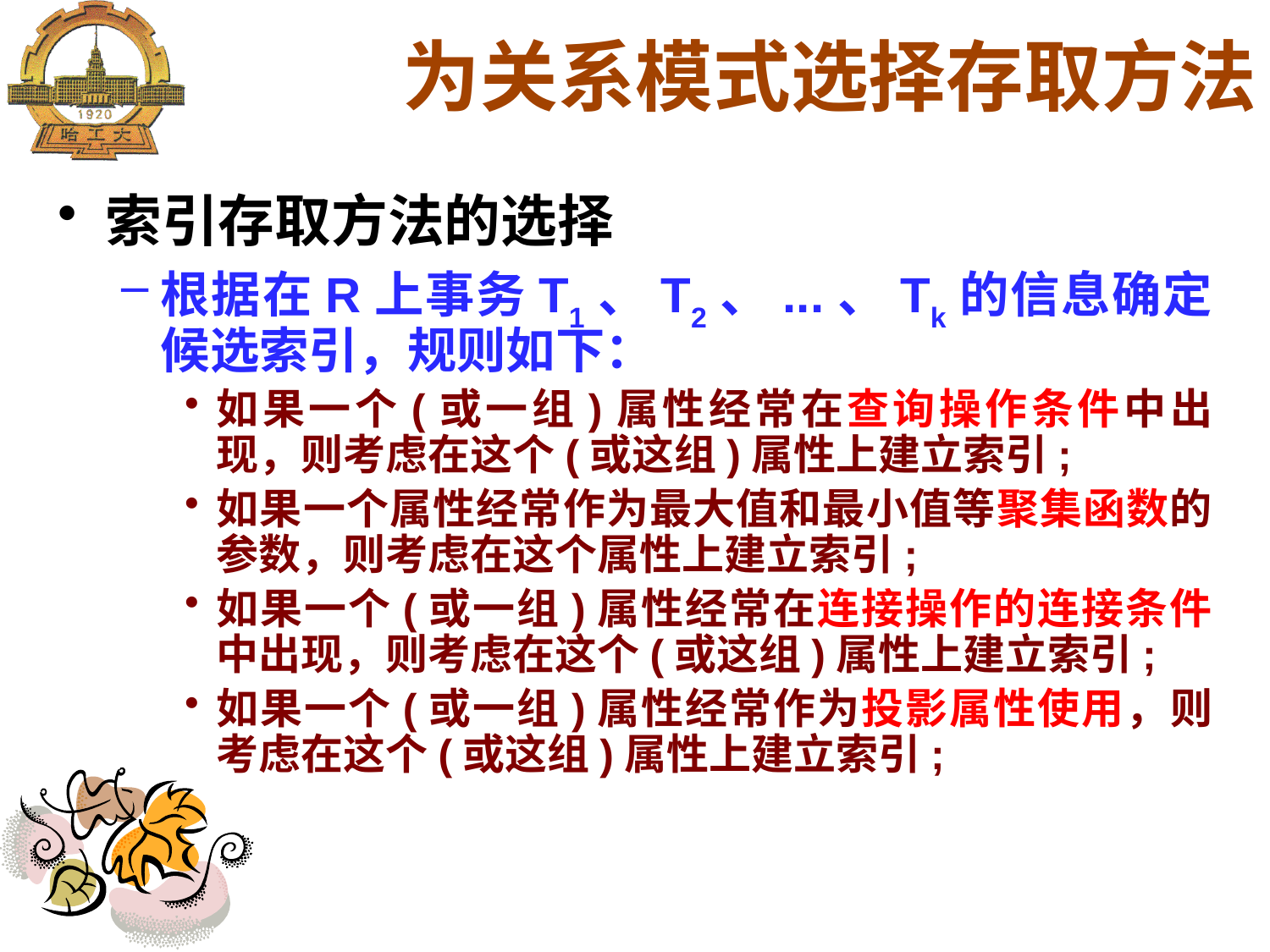

# 为关系模式选择存取方法
索引存取方法的选择
根据在R上事务T1、T2、...、Tk的信息确定候选索引，规则如下：
如果一个(或一组)属性经常在查询操作条件中出现，则考虑在这个(或这组)属性上建立索引;
如果一个属性经常作为最大值和最小值等聚集函数的参数，则考虑在这个属性上建立索引;
如果一个(或一组)属性经常在连接操作的连接条件中出现，则考虑在这个(或这组)属性上建立索引;
如果一个(或一组)属性经常作为投影属性使用，则考虑在这个(或这组)属性上建立索引;